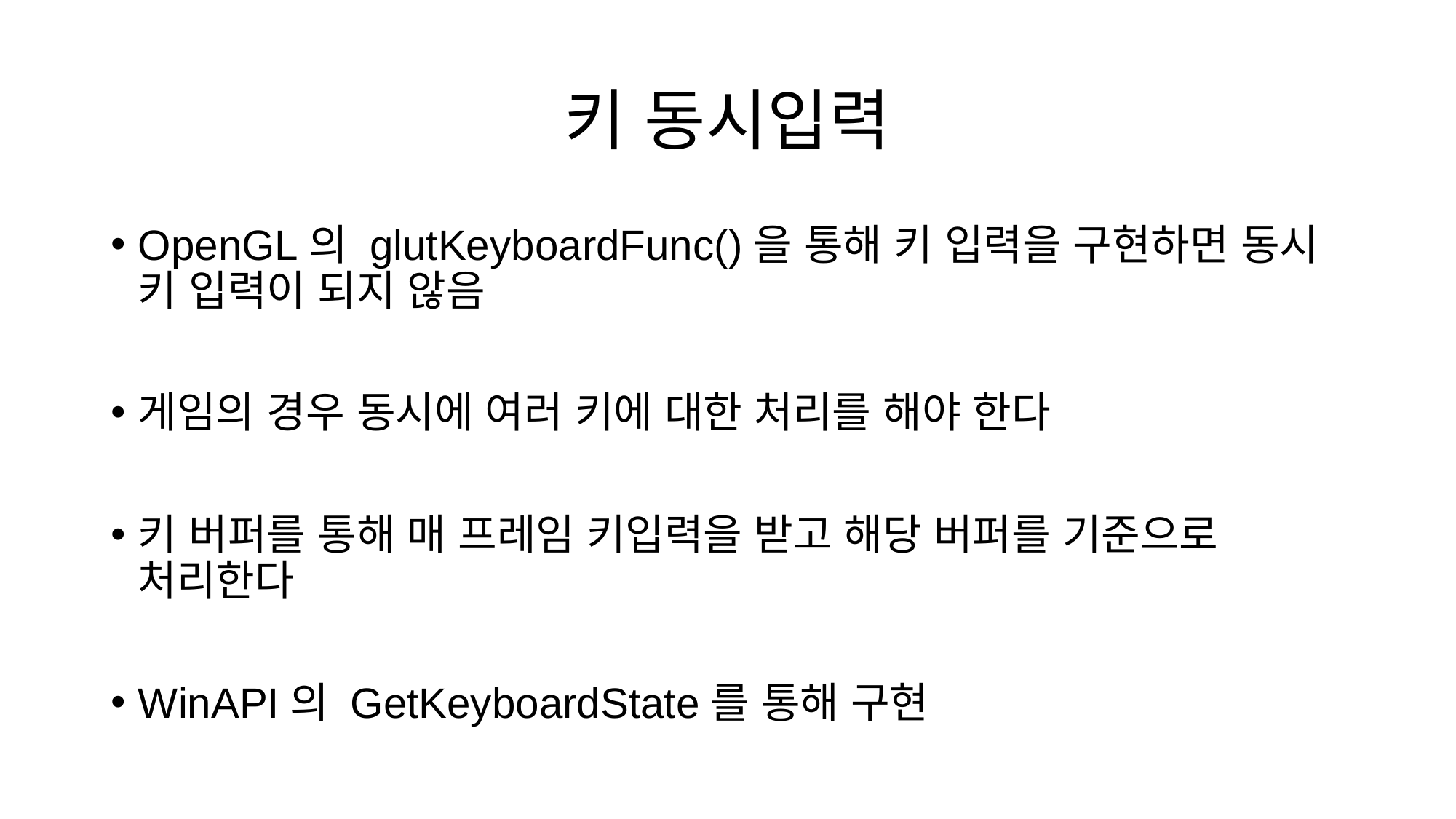

# 키 동시입력
OpenGL의 glutKeyboardFunc()을 통해 키 입력을 구현하면 동시 키 입력이 되지 않음

게임의 경우 동시에 여러 키에 대한 처리를 해야 한다

키 버퍼를 통해 매 프레임 키입력을 받고 해당 버퍼를 기준으로 처리한다

WinAPI의 GetKeyboardState를 통해 구현